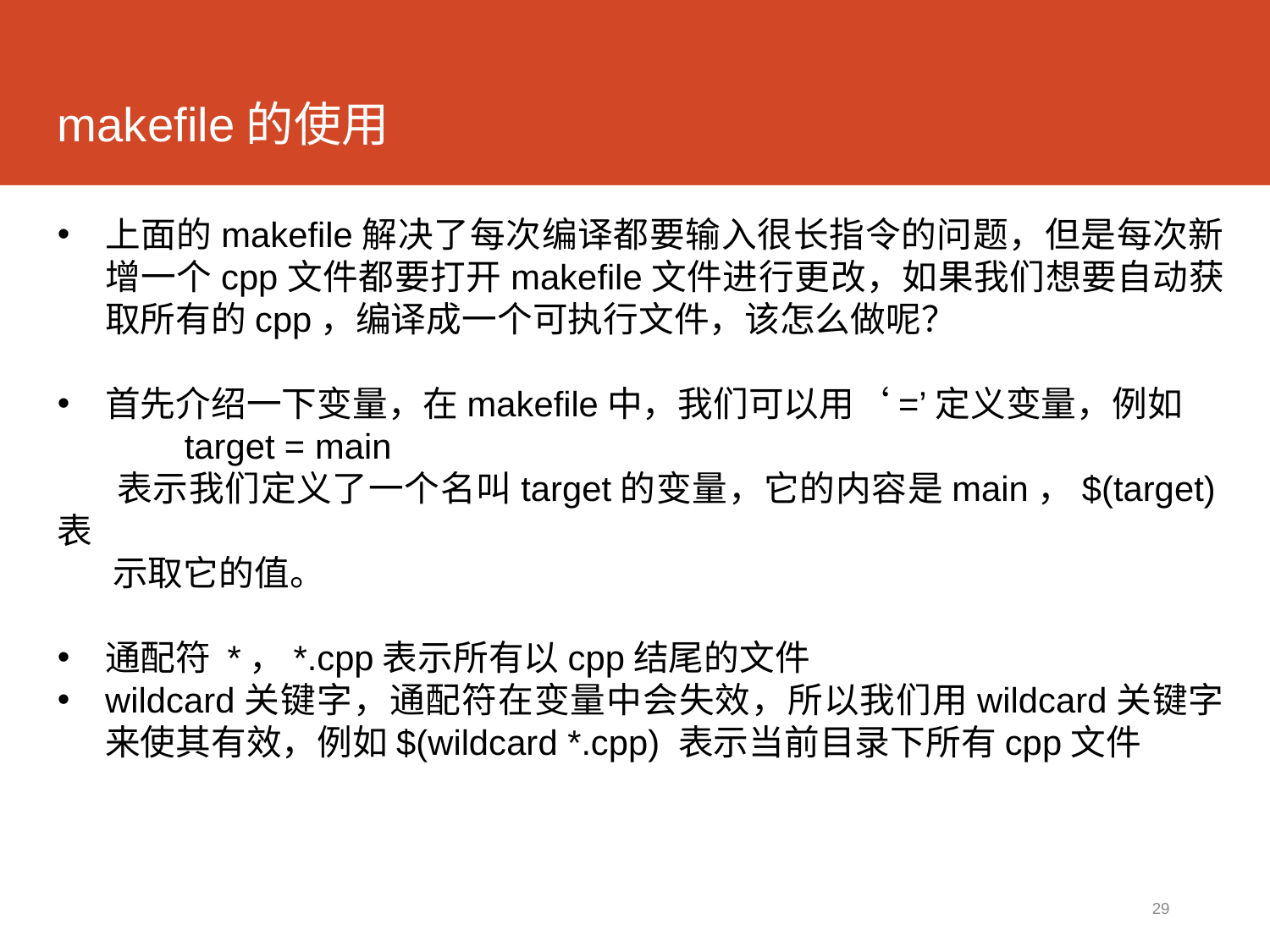

makefile的使用
上面的makefile解决了每次编译都要输入很长指令的问题，但是每次新增一个cpp文件都要打开makefile文件进行更改，如果我们想要自动获取所有的cpp，编译成一个可执行文件，该怎么做呢？

首先介绍一下变量，在makefile中，我们可以用‘=’定义变量，例如
	target = main
      表示我们定义了一个名叫target的变量，它的内容是main，$(target)表
      示取它的值。

通配符 *，*.cpp表示所有以cpp结尾的文件
wildcard关键字，通配符在变量中会失效，所以我们用wildcard关键字来使其有效，例如$(wildcard *.cpp) 表示当前目录下所有cpp文件

29